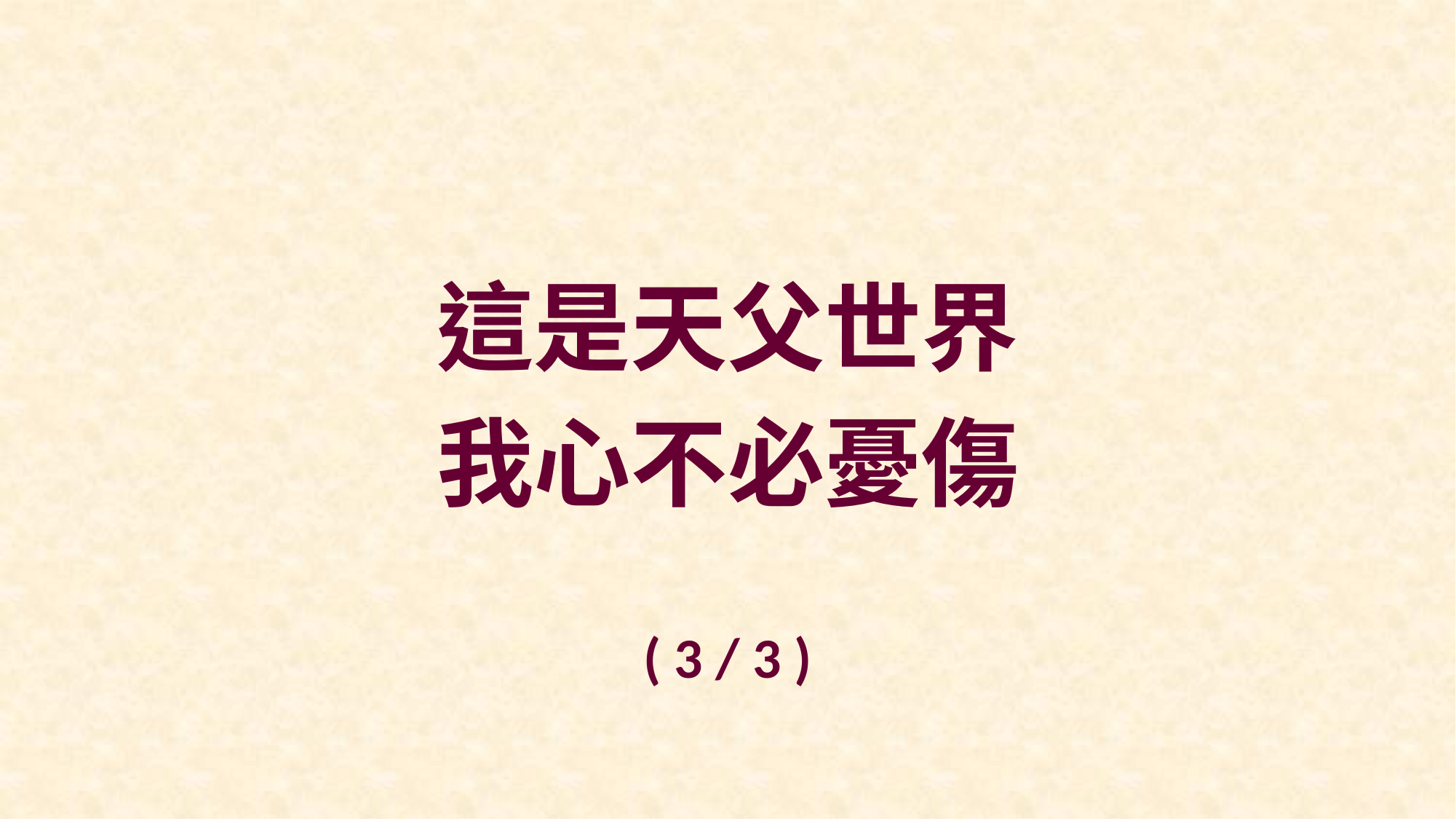

這是天父世界
我心不必憂傷
( 3 / 3 )